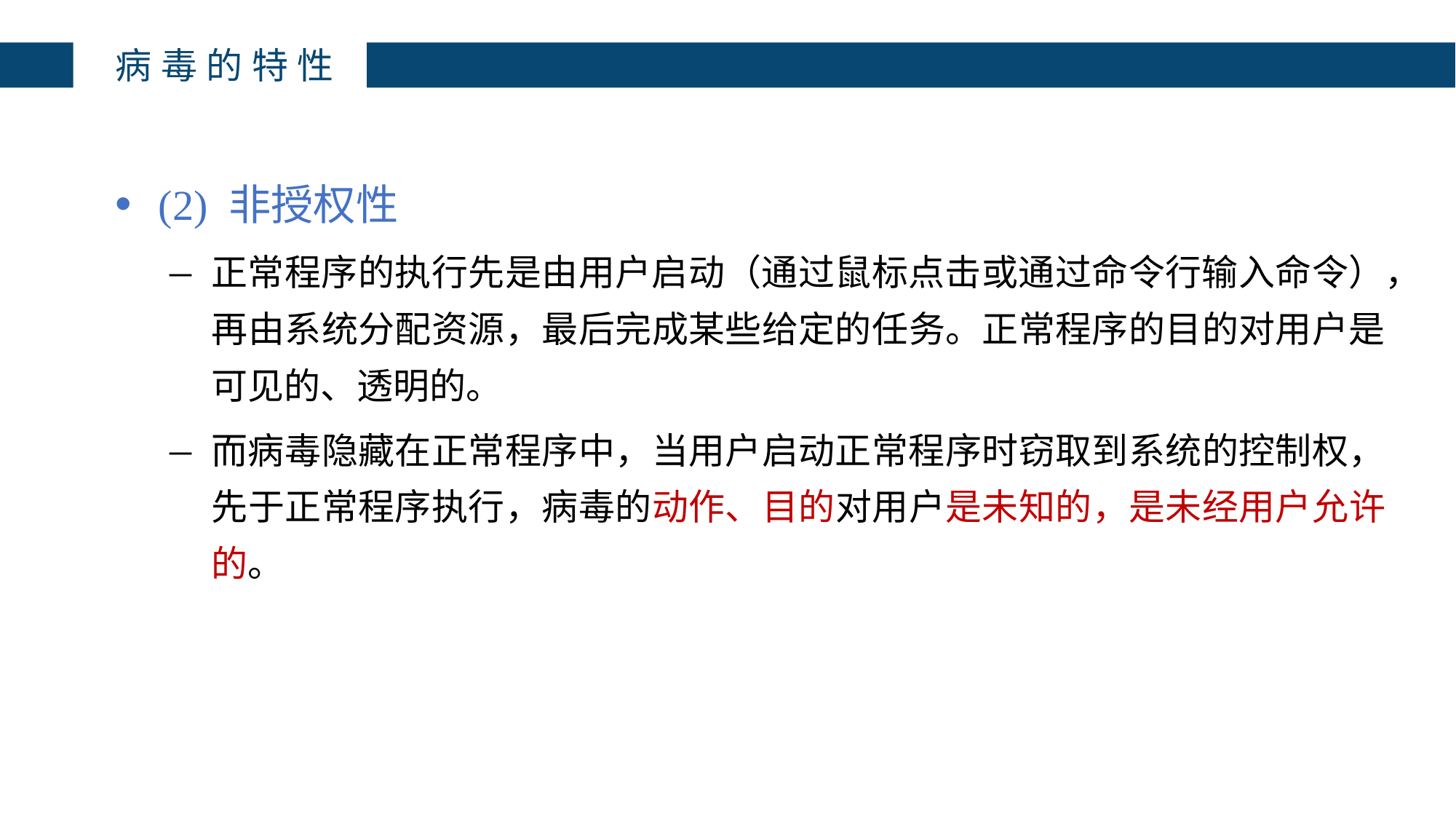

# 病毒的特性
(2) 非授权性
正常程序的执行先是由用户启动（通过鼠标点击或通过命令行输入命令），再由系统分配资源，最后完成某些给定的任务。正常程序的目的对用户是可见的、透明的。
而病毒隐藏在正常程序中，当用户启动正常程序时窃取到系统的控制权，先于正常程序执行，病毒的动作、目的对用户是未知的，是未经用户允许的。